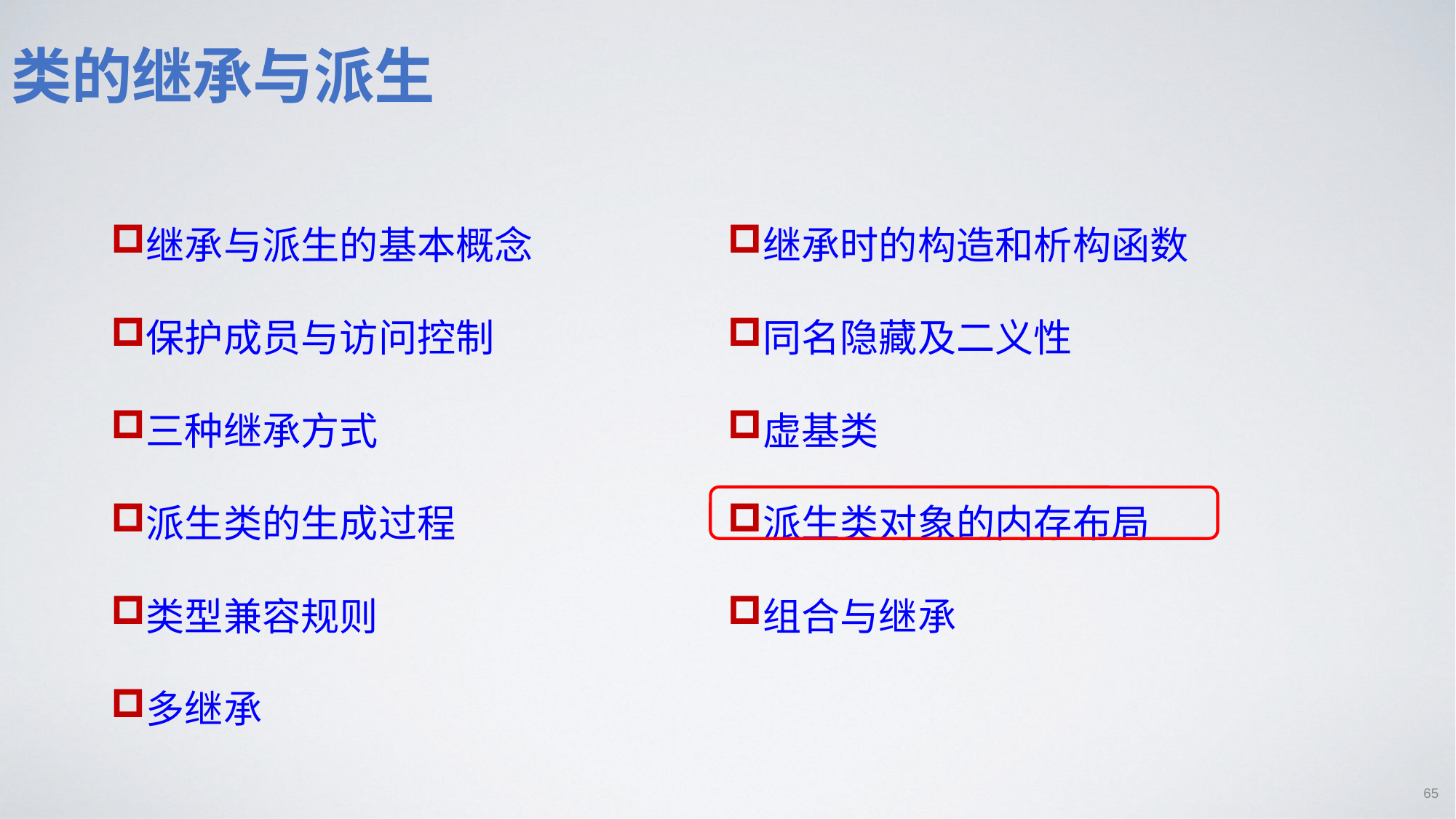

# 类的继承与派生
继承与派生的基本概念
保护成员与访问控制
三种继承方式
派生类的生成过程
类型兼容规则
多继承
继承时的构造和析构函数
同名隐藏及二义性
虚基类
派生类对象的内存布局
组合与继承

65